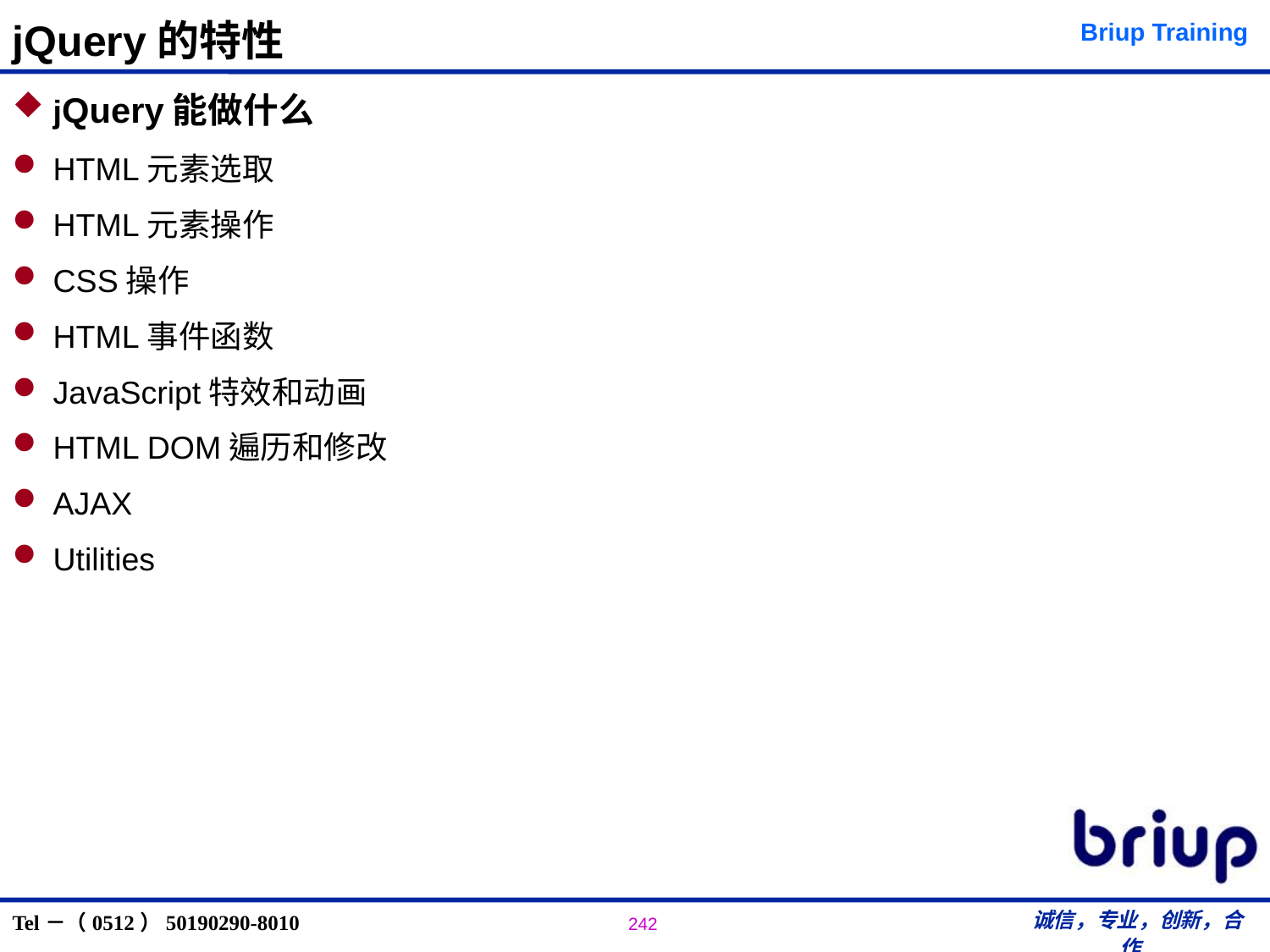

# jQuery的特性
 jQuery能做什么
 HTML元素选取
 HTML元素操作
 CSS操作
 HTML事件函数
 JavaScript特效和动画
 HTML DOM遍历和修改
 AJAX
 Utilities